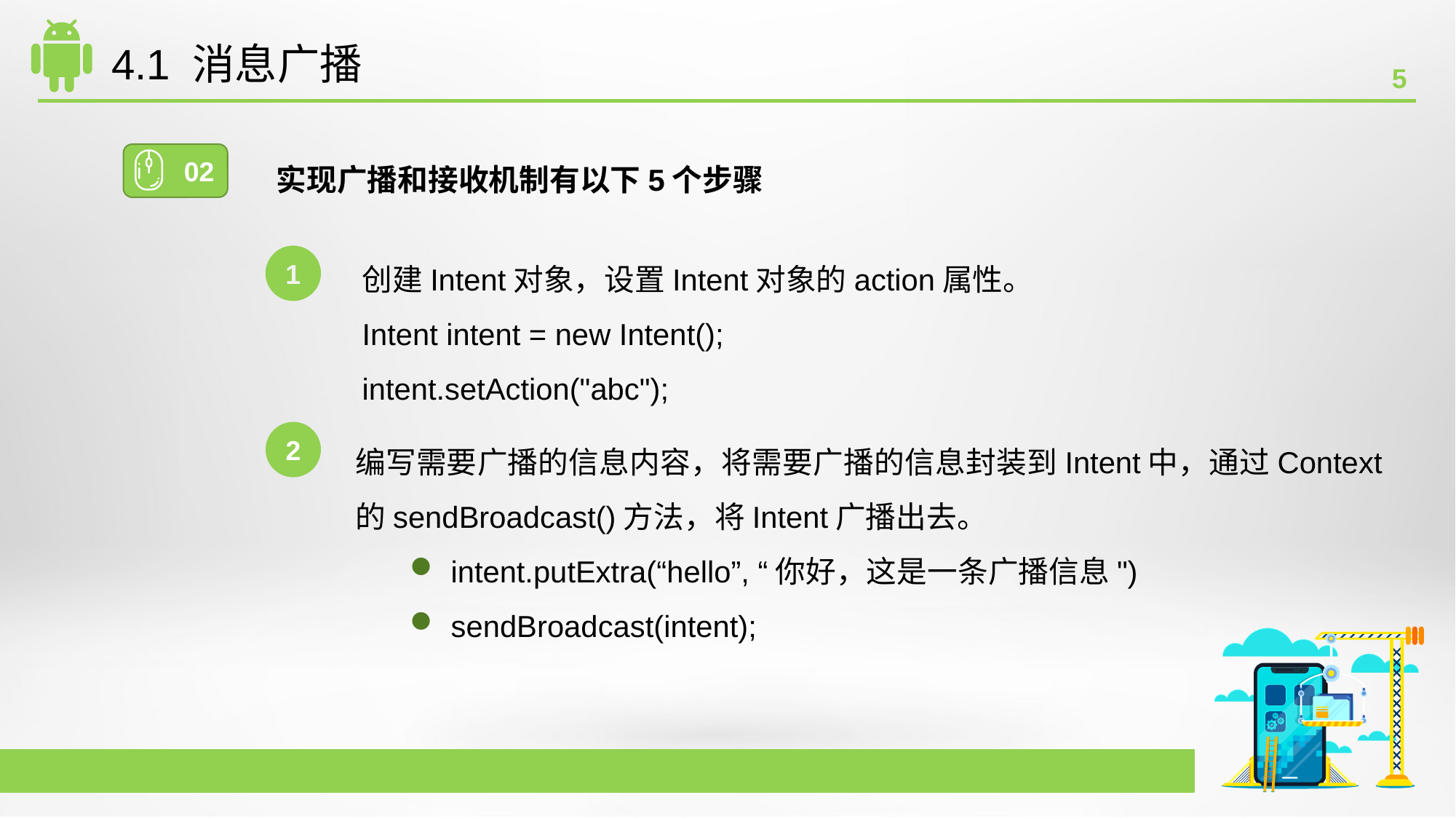

# 4.1 消息广播
02
实现广播和接收机制有以下5个步骤

创建Intent对象，设置Intent对象的action属性。
Intent intent = new Intent();
intent.setAction("abc");
1
编写需要广播的信息内容，将需要广播的信息封装到Intent中，通过Context的sendBroadcast()方法，将Intent广播出去。
intent.putExtra(“hello”, “你好，这是一条广播信息")
sendBroadcast(intent);
2